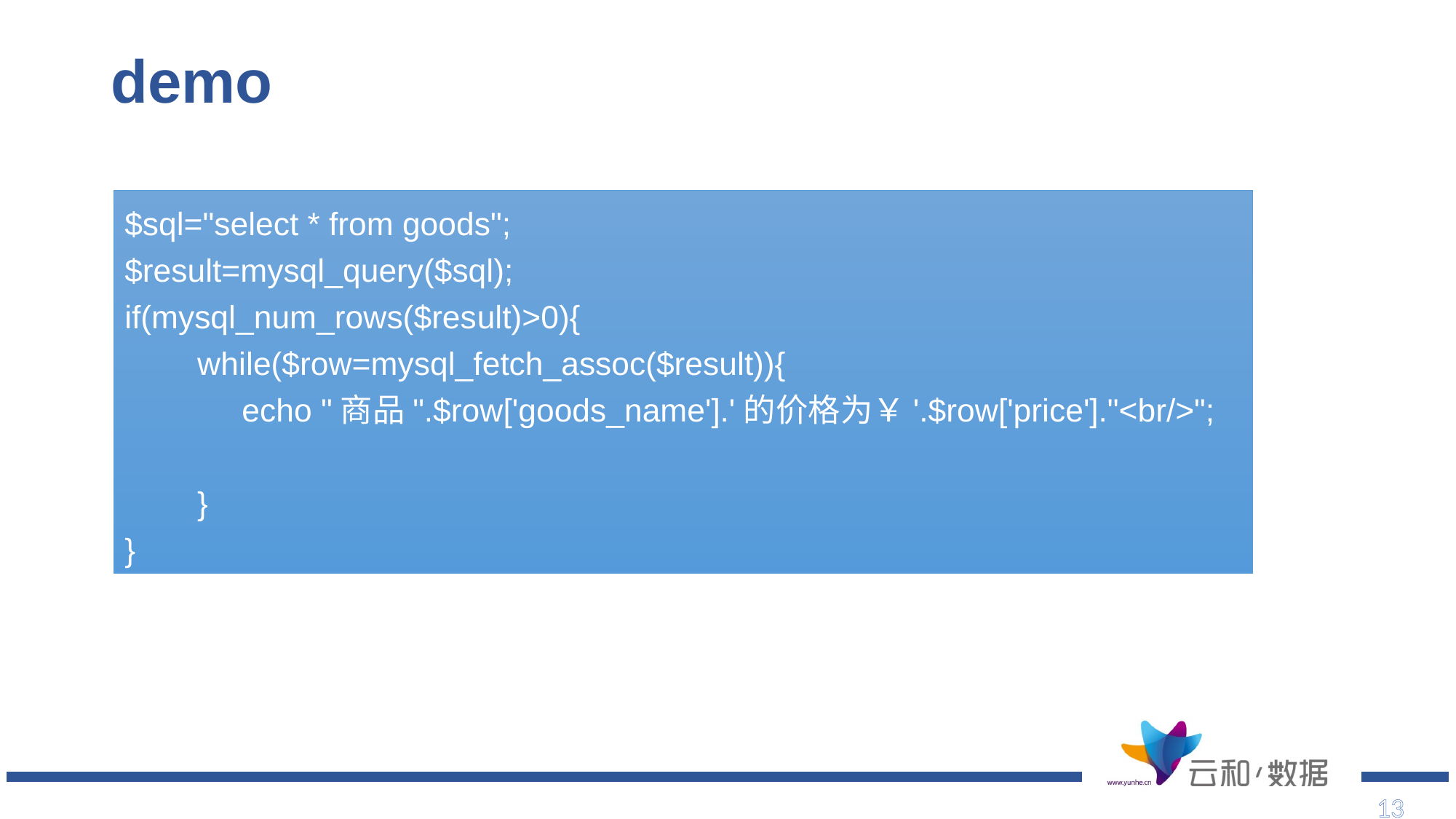

# demo
$sql="select * from goods";
$result=mysql_query($sql);
if(mysql_num_rows($result)>0){
while($row=mysql_fetch_assoc($result)){
     echo "商品".$row['goods_name'].'的价格为￥'.$row['price']."<br/>";
}
}